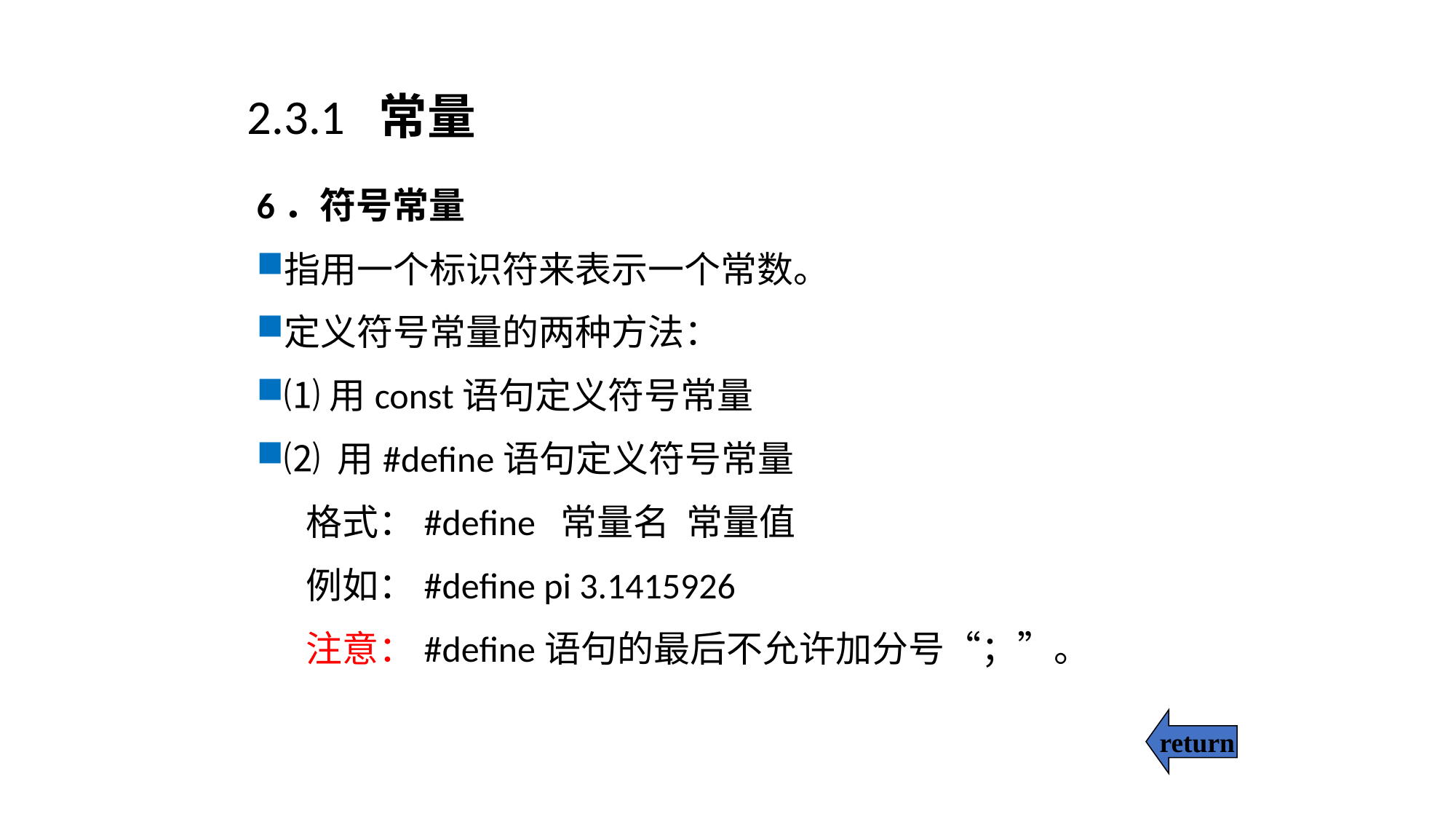

# 2.3.1  常量
6．符号常量
指用一个标识符来表示一个常数。
定义符号常量的两种方法：
⑴用const语句定义符号常量
⑵ 用#define语句定义符号常量
     格式：#define  常量名  常量值
     例如：#define pi 3.1415926
     注意：#define语句的最后不允许加分号“；”。
return